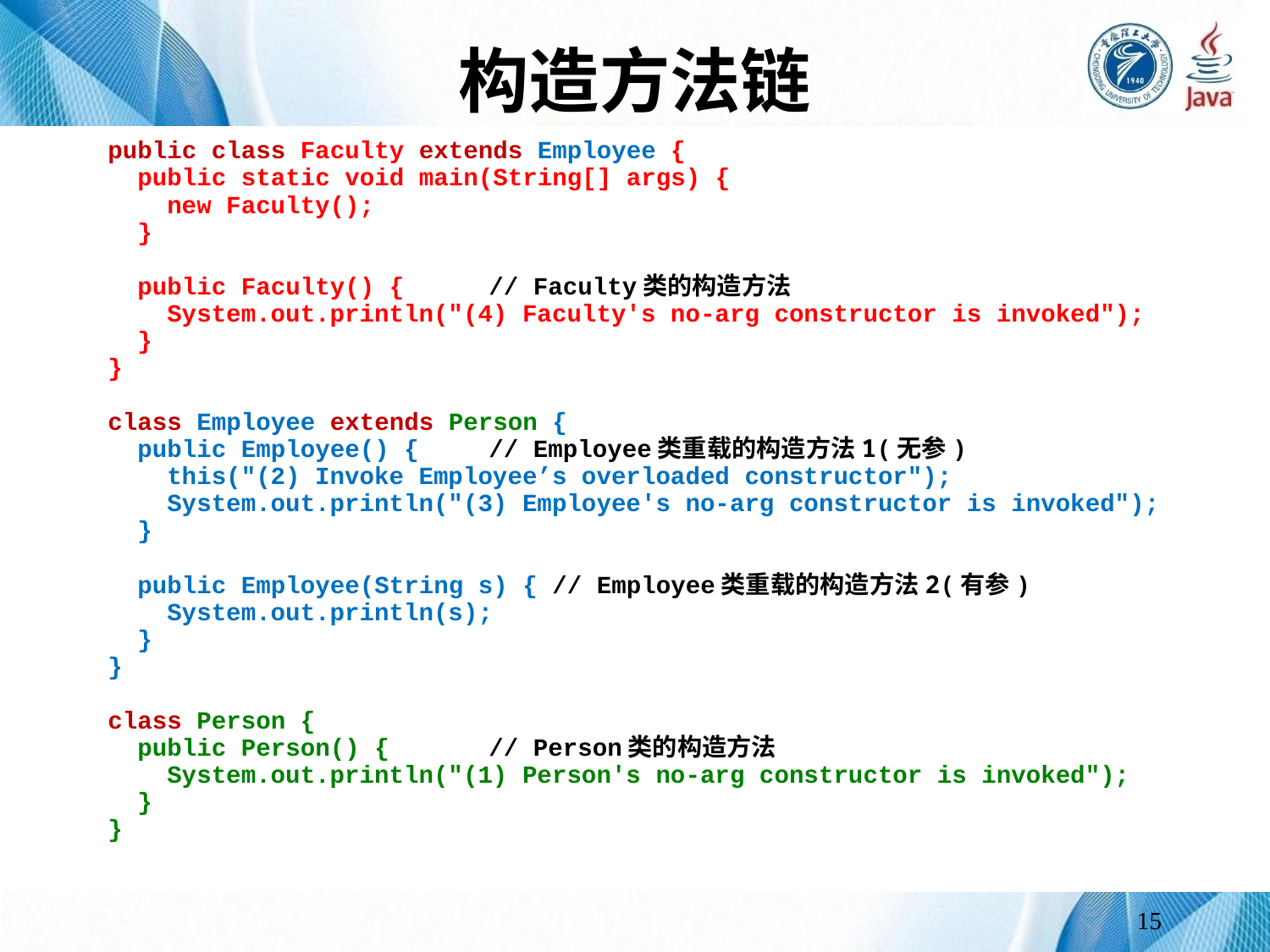

# 构造方法链
public class Faculty extends Employee {
  public static void main(String[] args) {
    new Faculty();
  }

  public Faculty() { 	// Faculty类的构造方法
    System.out.println("(4) Faculty's no-arg constructor is invoked");
  }
}

class Employee extends Person {
  public Employee() { 	// Employee类重载的构造方法1(无参)
    this("(2) Invoke Employee’s overloaded constructor");
    System.out.println("(3) Employee's no-arg constructor is invoked");
  }

  public Employee(String s) { // Employee类重载的构造方法2(有参)
    System.out.println(s);
  }
}

class Person {
  public Person() {	// Person类的构造方法
    System.out.println("(1) Person's no-arg constructor is invoked");
  }
}
15